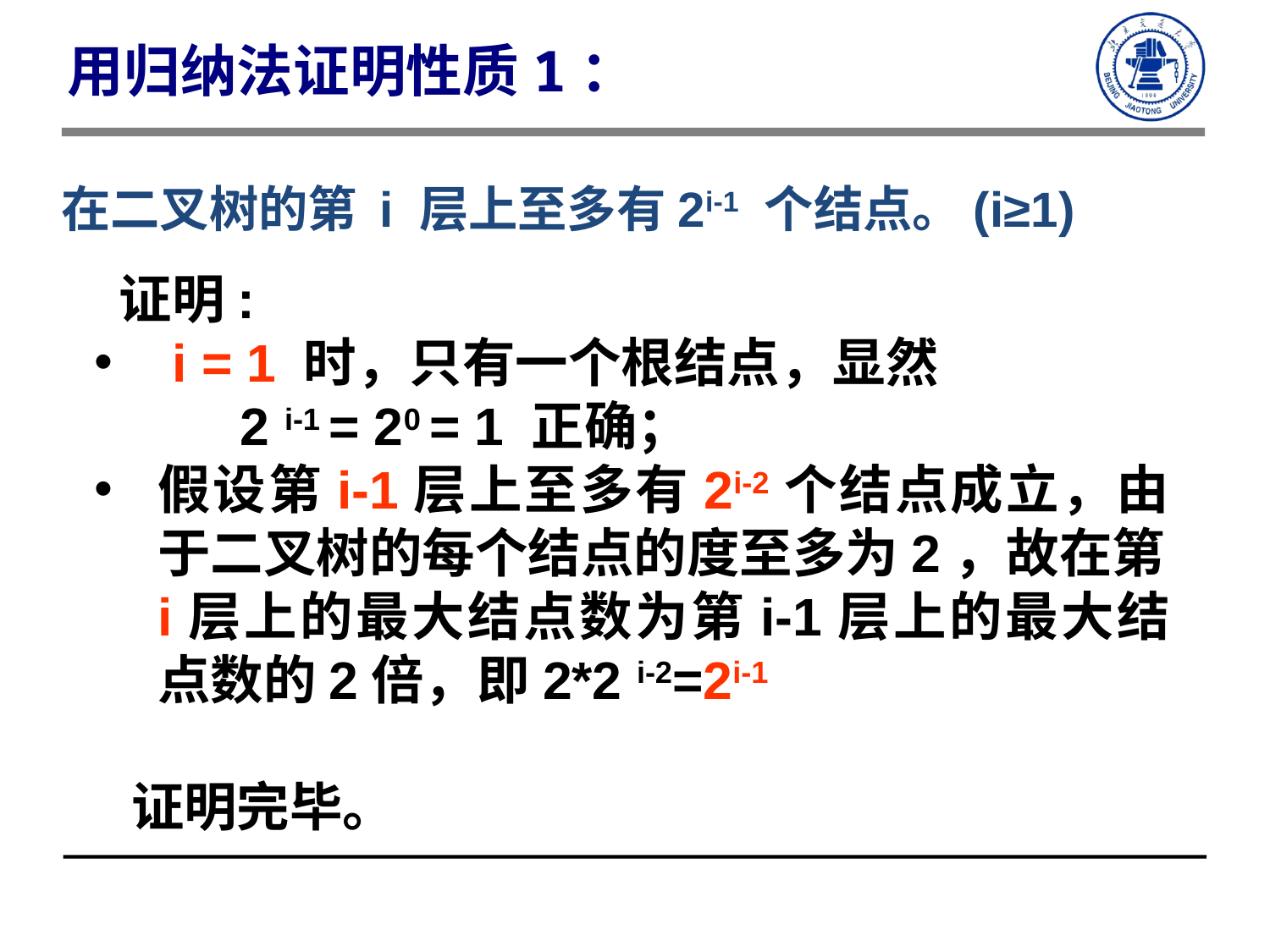

用归纳法证明性质1：
在二叉树的第 i 层上至多有2i-1 个结点。(i≥1)
 证明:
 i = 1 时，只有一个根结点，显然
          2 i-1 = 20 = 1 正确；
假设第i-1层上至多有2i-2个结点成立，由于二叉树的每个结点的度至多为2，故在第i层上的最大结点数为第i-1层上的最大结点数的2倍，即2*2 i-2=2i-1

  证明完毕。